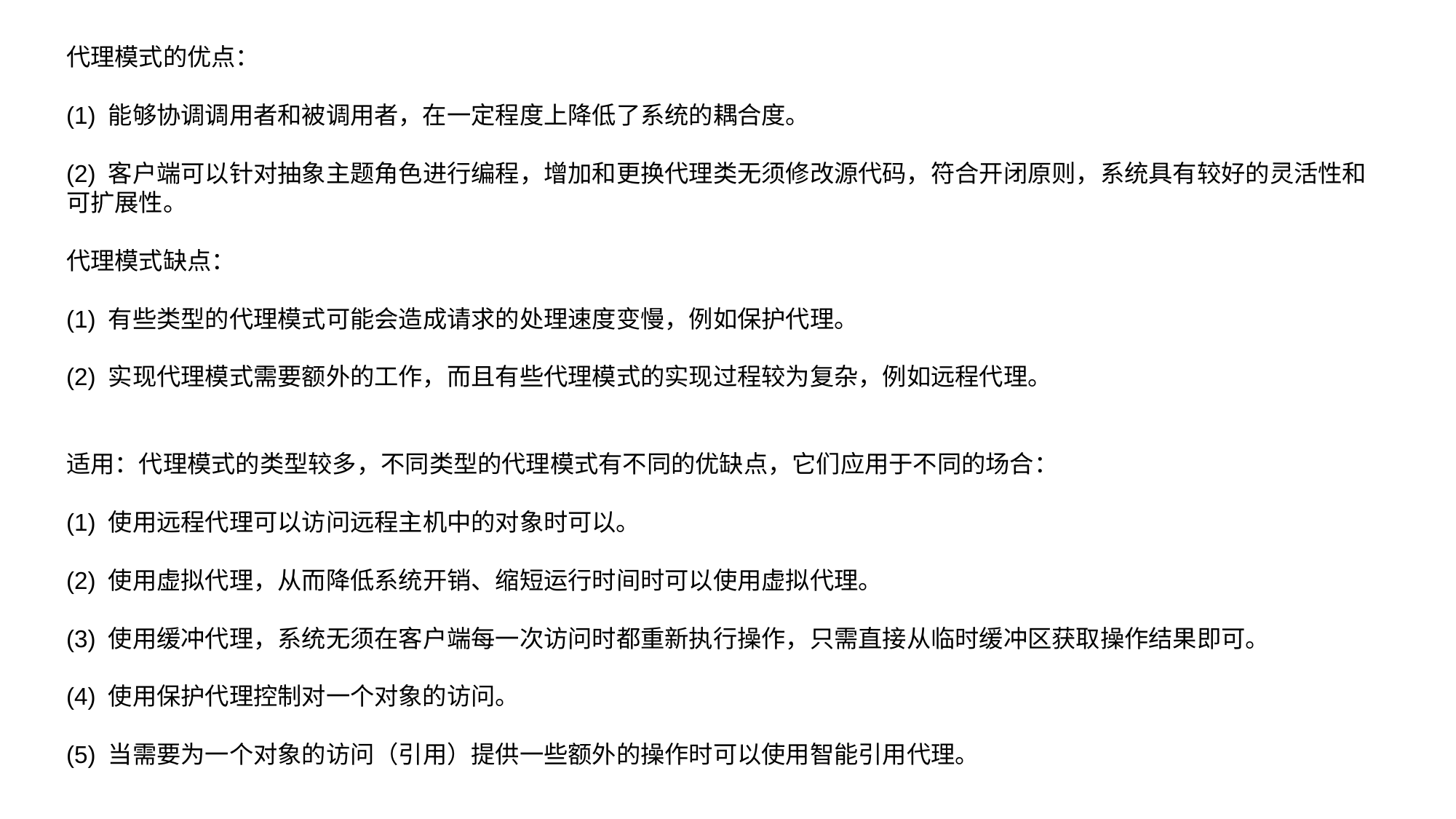

代理模式的优点：

(1) 能够协调调用者和被调用者，在一定程度上降低了系统的耦合度。

(2) 客户端可以针对抽象主题角色进行编程，增加和更换代理类无须修改源代码，符合开闭原则，系统具有较好的灵活性和可扩展性。

代理模式缺点：

(1) 有些类型的代理模式可能会造成请求的处理速度变慢，例如保护代理。

(2) 实现代理模式需要额外的工作，而且有些代理模式的实现过程较为复杂，例如远程代理。

适用：代理模式的类型较多，不同类型的代理模式有不同的优缺点，它们应用于不同的场合：

(1) 使用远程代理可以访问远程主机中的对象时可以。

(2) 使用虚拟代理，从而降低系统开销、缩短运行时间时可以使用虚拟代理。

(3) 使用缓冲代理，系统无须在客户端每一次访问时都重新执行操作，只需直接从临时缓冲区获取操作结果即可。

(4) 使用保护代理控制对一个对象的访问。

(5) 当需要为一个对象的访问（引用）提供一些额外的操作时可以使用智能引用代理。